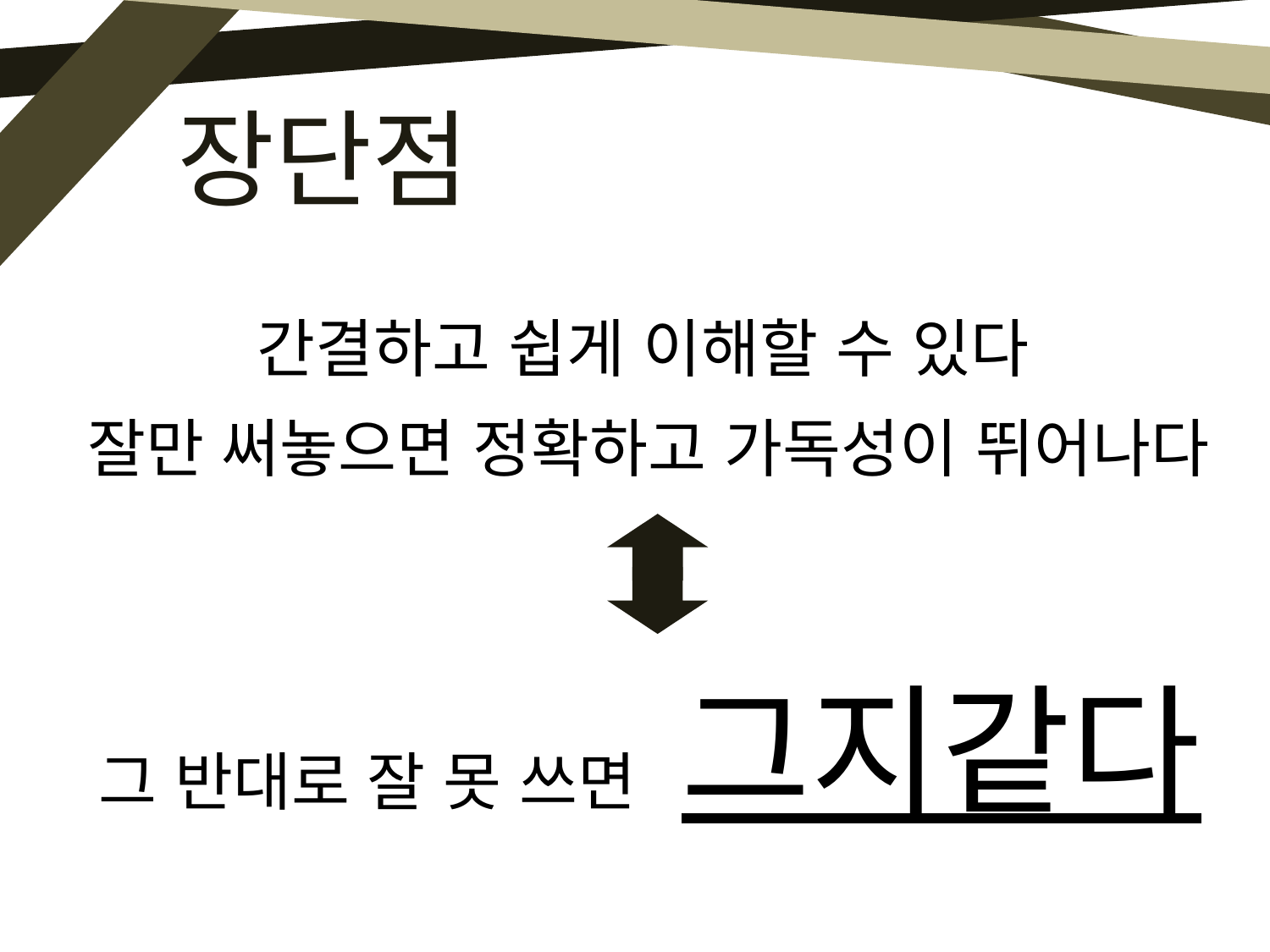

장단점
간결하고 쉽게 이해할 수 있다
잘만 써놓으면 정확하고 가독성이 뛰어나다

그지같다
그 반대로 잘 못 쓰면